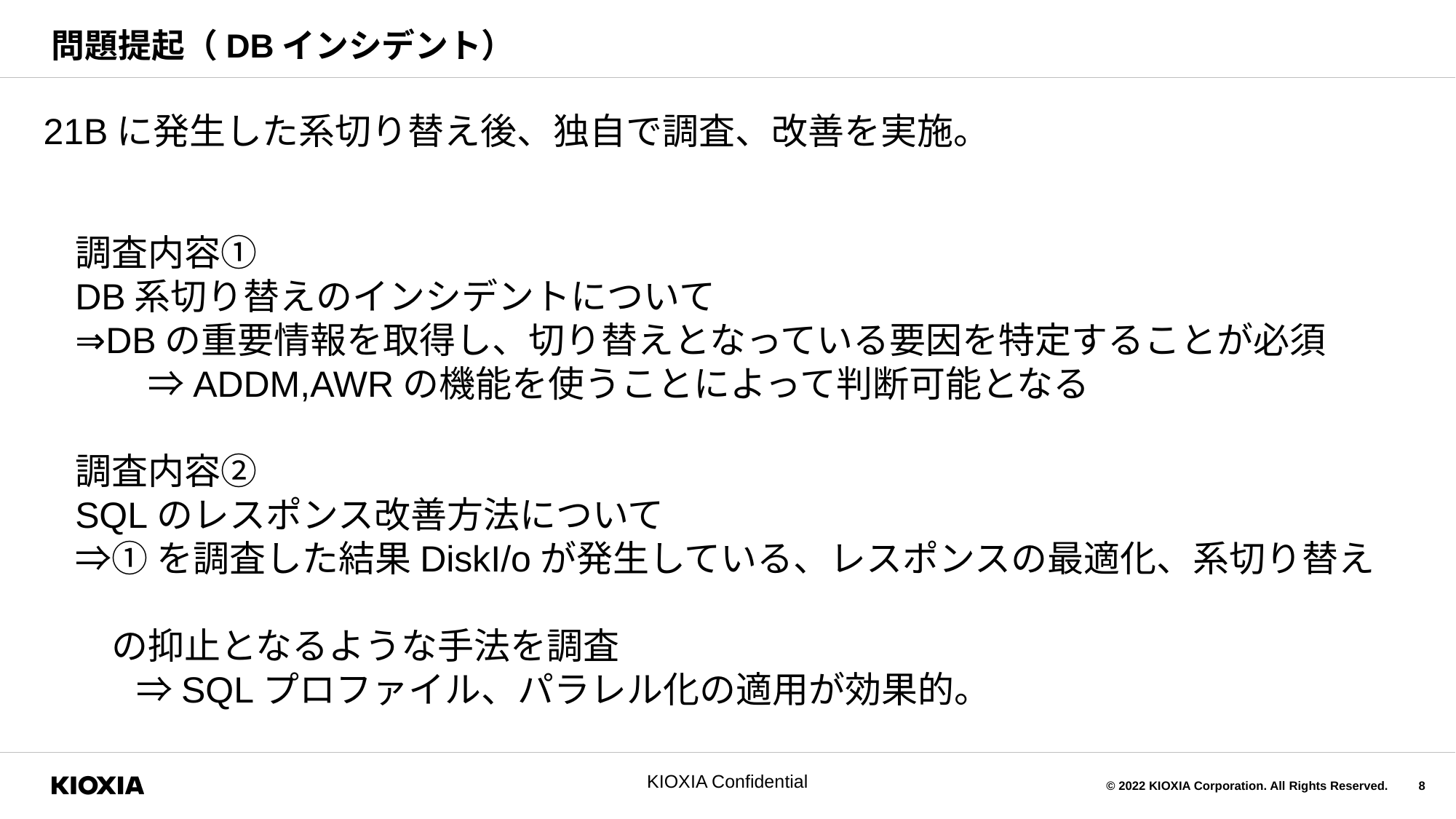

# 問題提起（DBインシデント）
21Bに発生した系切り替え後、独自で調査、改善を実施。

調査内容①
DB系切り替えのインシデントについて
⇒DBの重要情報を取得し、切り替えとなっている要因を特定することが必須
　　⇒ADDM,AWRの機能を使うことによって判断可能となる

調査内容②
SQLのレスポンス改善方法について
⇒①を調査した結果DiskI/oが発生している、レスポンスの最適化、系切り替え
　の抑止となるような手法を調査
　   ⇒SQLプロファイル、パラレル化の適用が効果的。

KIOXIA Confidential